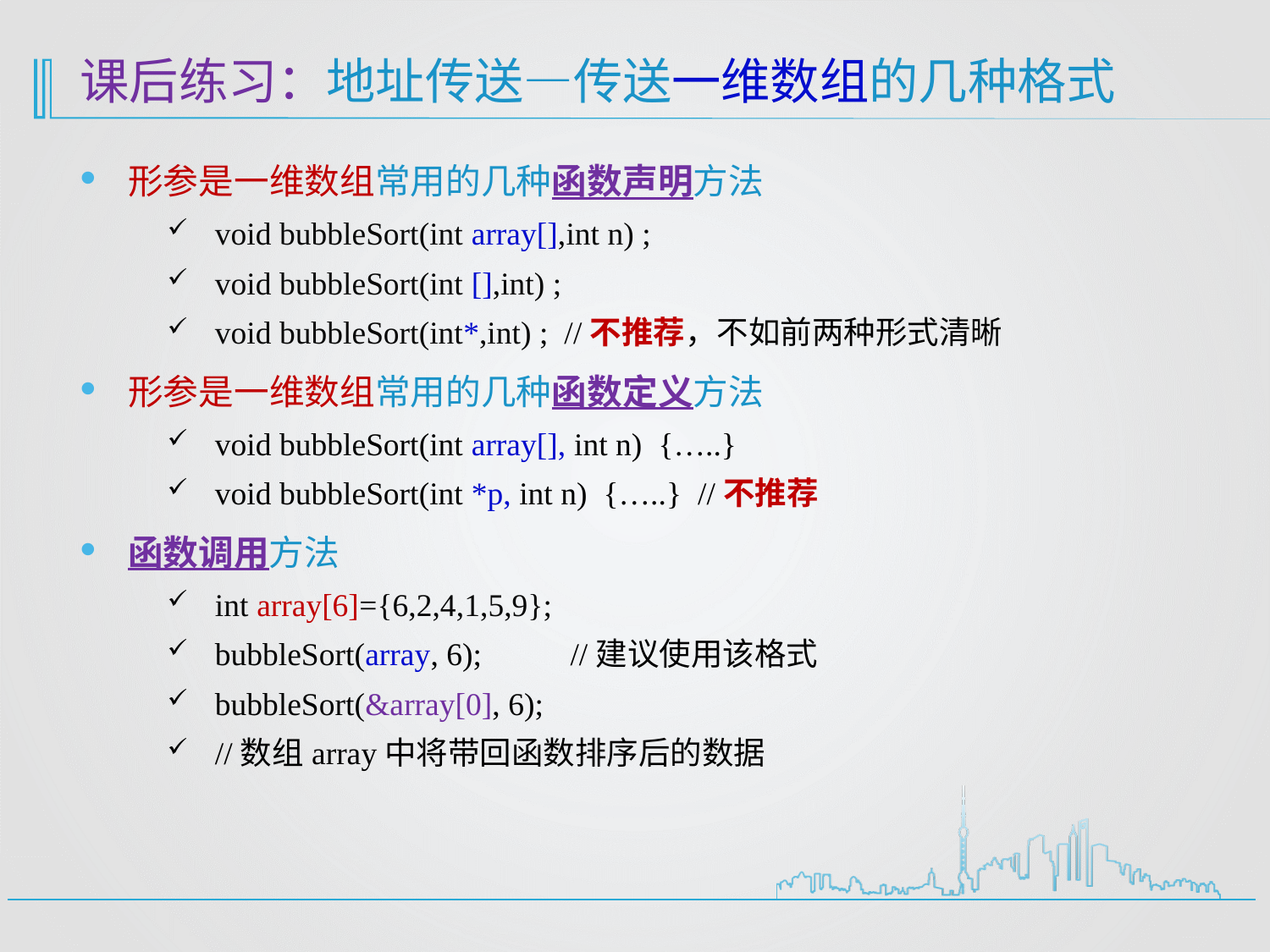

# 课后练习：地址传送—传送一维数组的几种格式
形参是一维数组常用的几种函数声明方法
void bubbleSort(int array[],int n) ;
void bubbleSort(int [],int) ;
void bubbleSort(int*,int) ;  //不推荐，不如前两种形式清晰
形参是一维数组常用的几种函数定义方法
void bubbleSort(int array[], int n)  {…..}
void bubbleSort(int *p, int n)  {…..}  //不推荐
函数调用方法
int array[6]={6,2,4,1,5,9};
bubbleSort(array, 6);           //建议使用该格式
bubbleSort(&array[0], 6);
//数组array中将带回函数排序后的数据